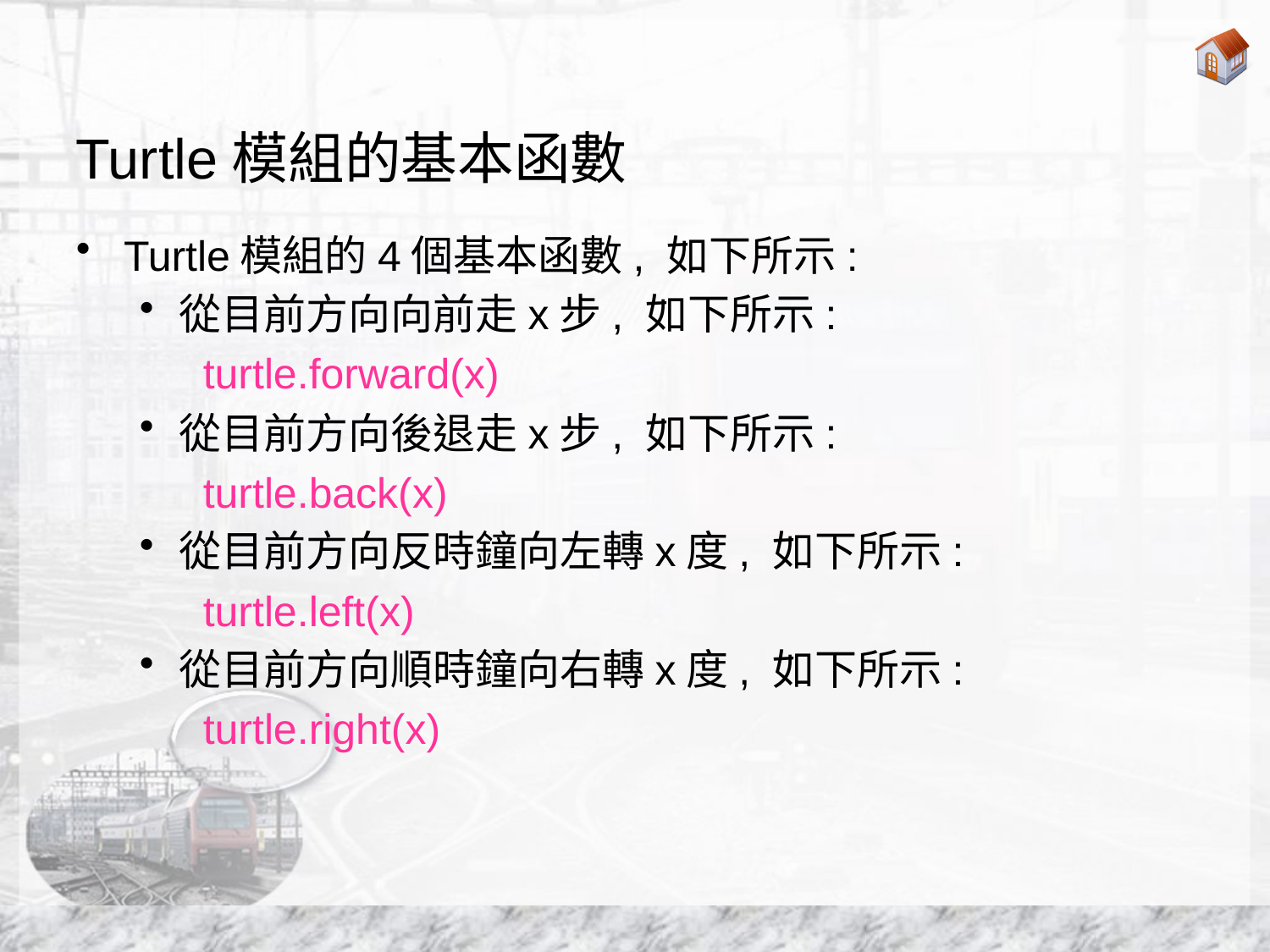

# Turtle模組的基本函數
Turtle模組的4個基本函數, 如下所示:
從目前方向向前走x步, 如下所示:
turtle.forward(x)
從目前方向後退走x步, 如下所示:
turtle.back(x)
從目前方向反時鐘向左轉x度, 如下所示:
turtle.left(x)
從目前方向順時鐘向右轉x度, 如下所示:
turtle.right(x)